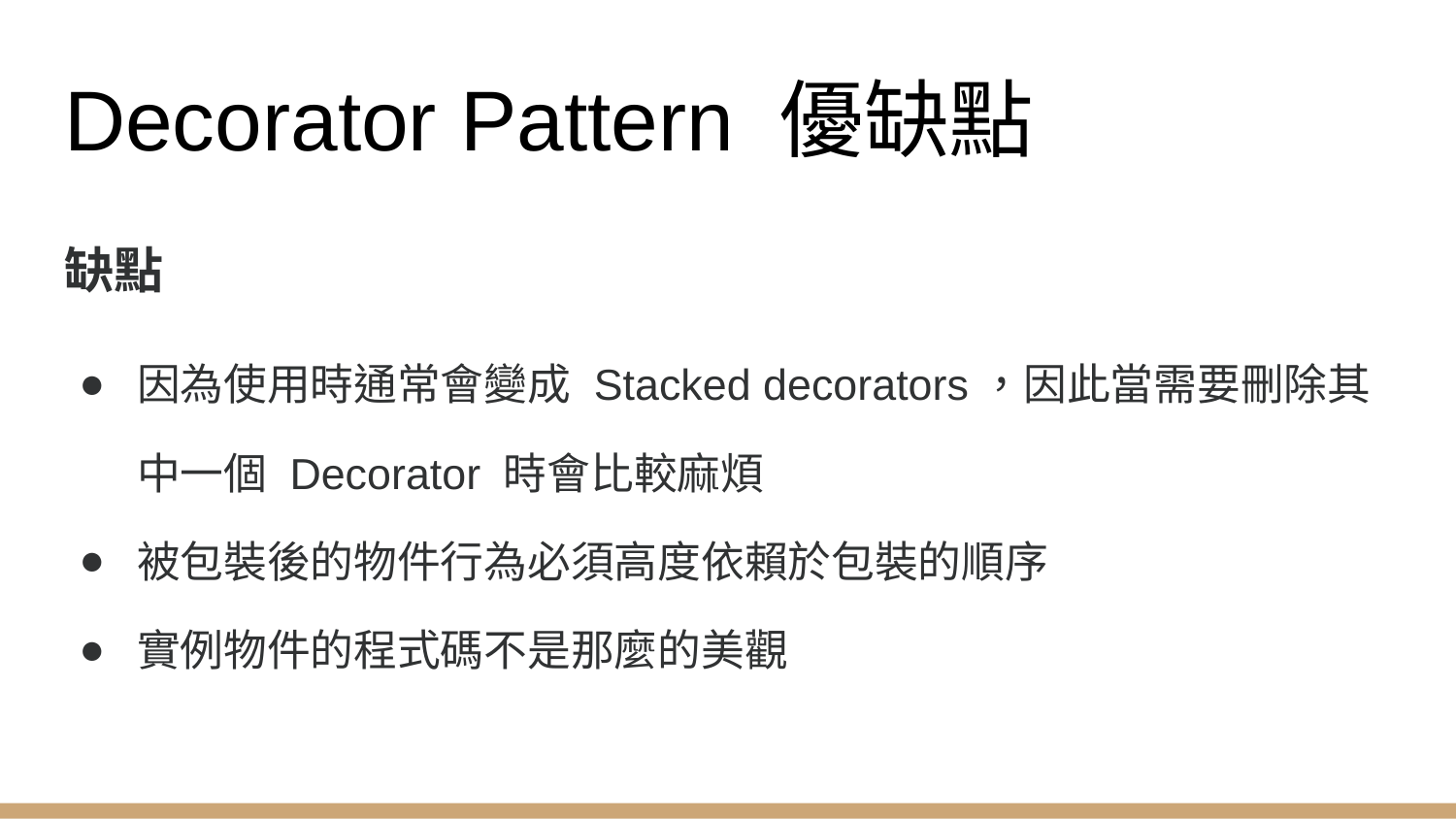

# Decorator Pattern 優缺點
缺點
因為使用時通常會變成 Stacked decorators，因此當需要刪除其中一個 Decorator 時會比較麻煩
被包裝後的物件行為必須高度依賴於包裝的順序
實例物件的程式碼不是那麼的美觀